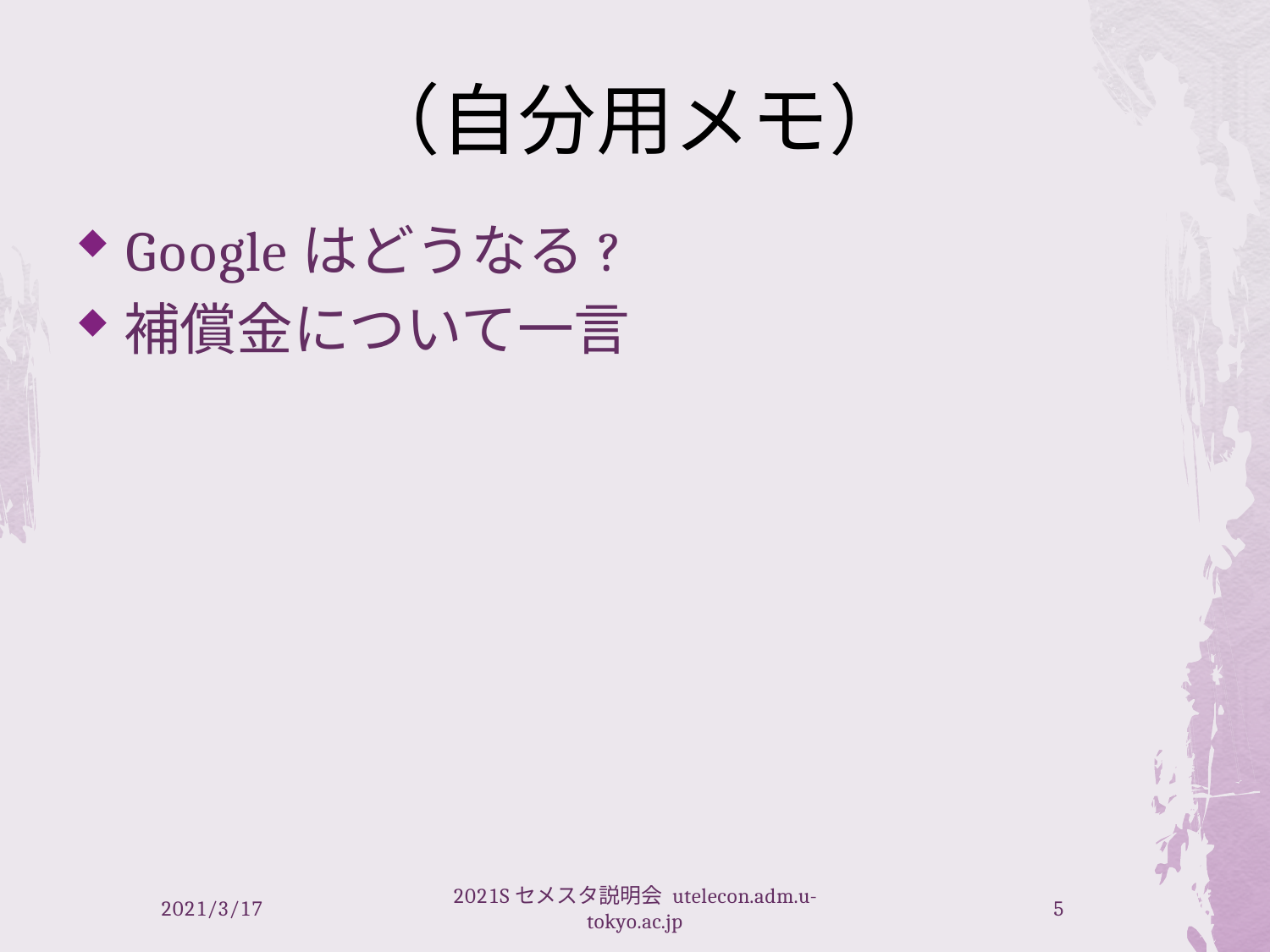

# （自分用メモ）
Googleはどうなる?
補償金について一言

2021/3/17
2021Sセメスタ説明会 utelecon.adm.u-tokyo.ac.jp
5